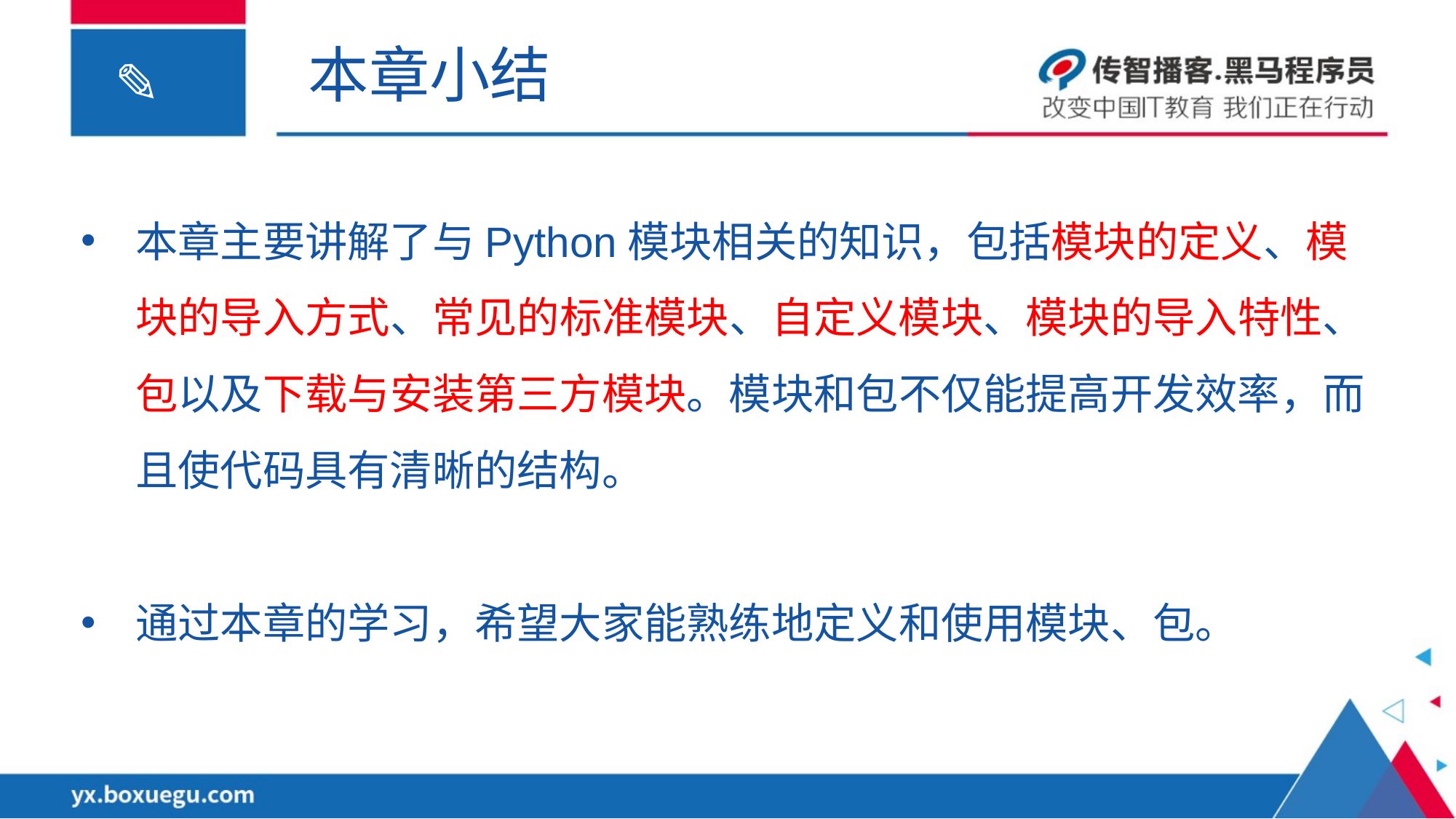

本章小结
本章主要讲解了与Python模块相关的知识，包括模块的定义、模块的导入方式、常见的标准模块、自定义模块、模块的导入特性、包以及下载与安装第三方模块。模块和包不仅能提高开发效率，而且使代码具有清晰的结构。

通过本章的学习，希望大家能熟练地定义和使用模块、包。